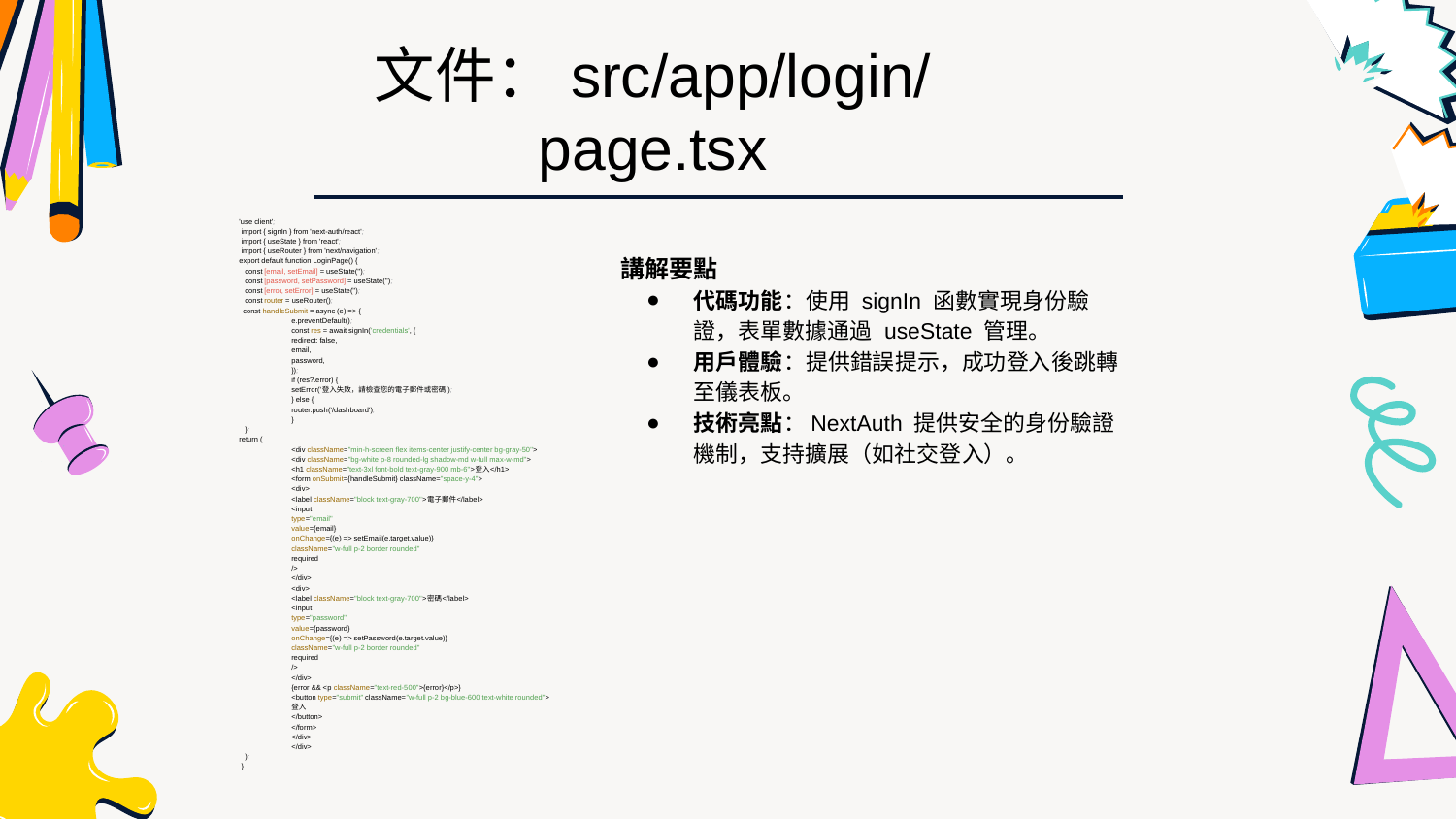

文件：src/app/login/page.tsx
'use client';
 import { signIn } from 'next-auth/react';
 import { useState } from 'react';
 import { useRouter } from 'next/navigation';
export default function LoginPage() {
   const [email, setEmail] = useState('');
   const [password, setPassword] = useState('');
   const [error, setError] = useState('');
   const router = useRouter();
  const handleSubmit = async (e) => {
 	e.preventDefault();
 	const res = await signIn('credentials', {
   	redirect: false,
   	email,
   	password,
 	});
 	if (res?.error) {
   	setError('登入失敗，請檢查您的電子郵件或密碼');
 	} else {
   	router.push('/dashboard');
 	}
   };
return (
 	<div className="min-h-screen flex items-center justify-center bg-gray-50">
   	<div className="bg-white p-8 rounded-lg shadow-md w-full max-w-md">
     	<h1 className="text-3xl font-bold text-gray-900 mb-6">登入</h1>
     	<form onSubmit={handleSubmit} className="space-y-4">
       	<div>
         	<label className="block text-gray-700">電子郵件</label>
         	<input
           	type="email"
           	value={email}
           	onChange={(e) => setEmail(e.target.value)}
           	className="w-full p-2 border rounded"
           	required
         	/>
       	</div>
       	<div>
         	<label className="block text-gray-700">密碼</label>
         	<input
           	type="password"
           	value={password}
           	onChange={(e) => setPassword(e.target.value)}
           	className="w-full p-2 border rounded"
           	required
         	/>
       	</div>
       	{error && <p className="text-red-500">{error}</p>}
       	<button type="submit" className="w-full p-2 bg-blue-600 text-white rounded">
         	登入
       	</button>
     	</form>
   	</div>
 	</div>
   );
 }

講解要點
代碼功能：使用 signIn 函數實現身份驗證，表單數據通過 useState 管理。
用戶體驗：提供錯誤提示，成功登入後跳轉至儀表板。
技術亮點：NextAuth 提供安全的身份驗證機制，支持擴展（如社交登入）。